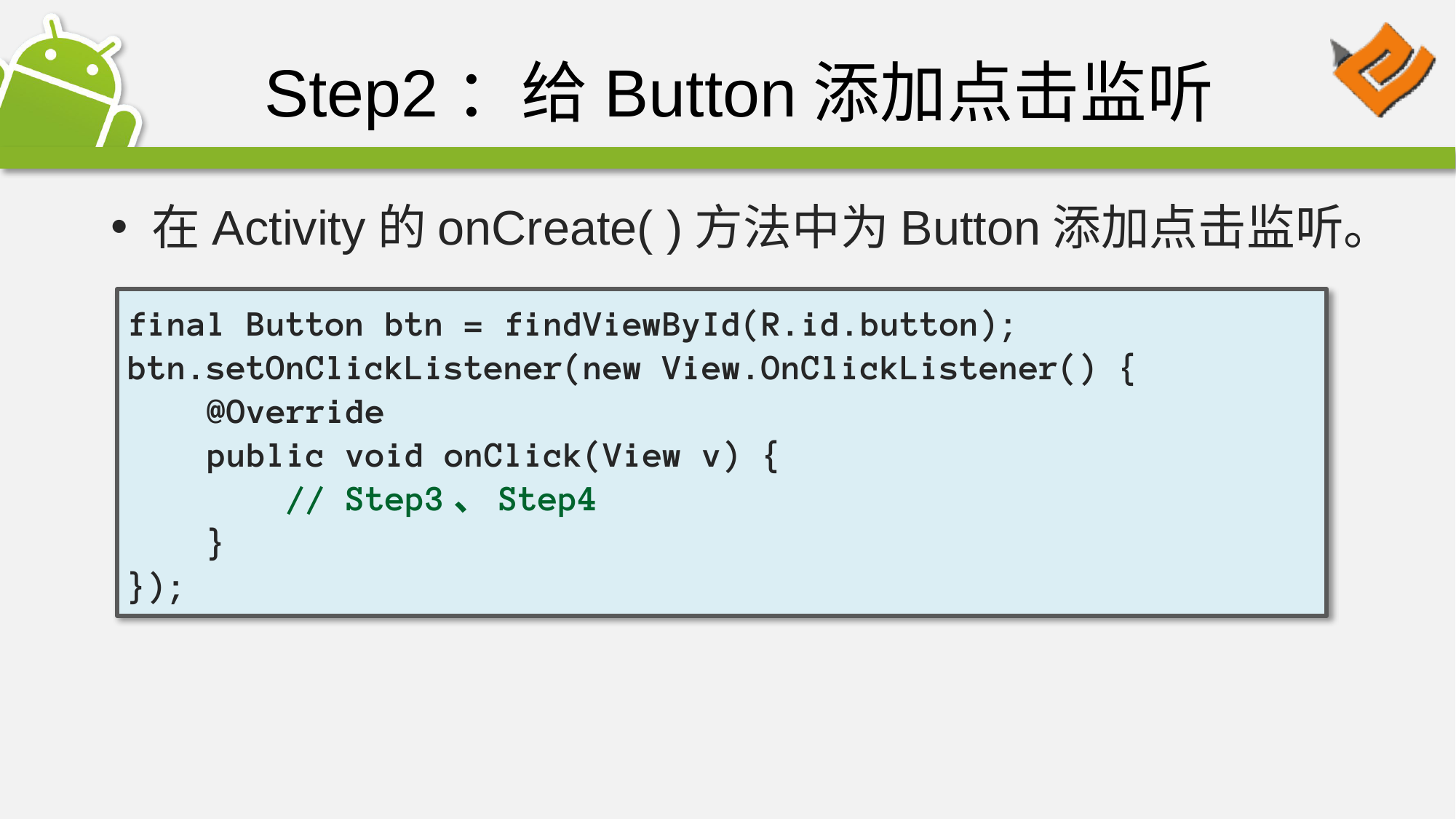

# Step2：给Button添加点击监听
在Activity的onCreate( )方法中为Button添加点击监听。
final Button btn = findViewById(R.id.button);
btn.setOnClickListener(new View.OnClickListener() {
    @Override
    public void onClick(View v) {
        // Step3、Step4
    }
});